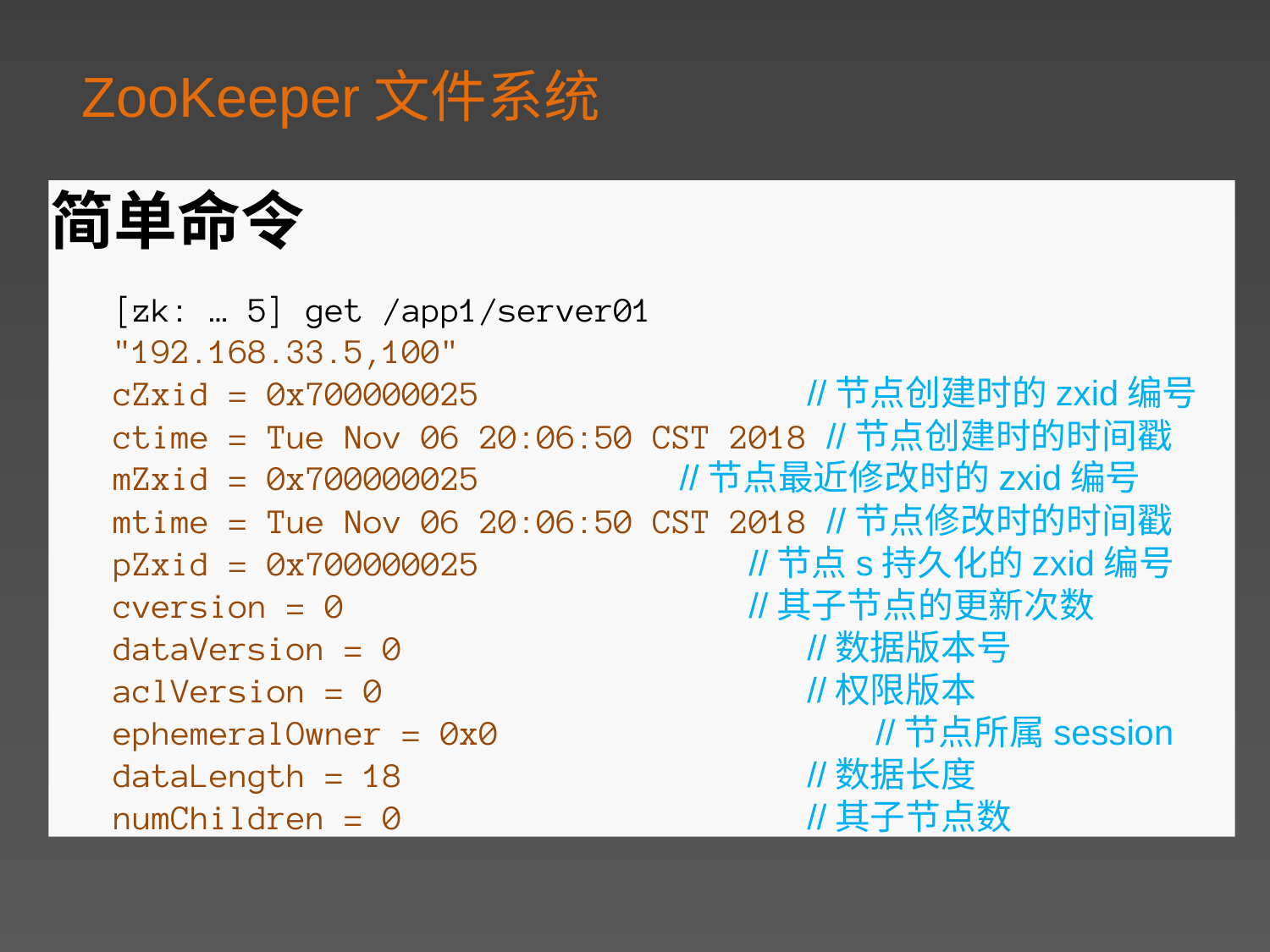

ZooKeeper文件系统
简单命令
[zk: … 5] get /app1/server01
"192.168.33.5,100"
cZxid = 0x700000025                 //节点创建时的zxid编号
ctime = Tue Nov 06 20:06:50 CST 2018 //节点创建时的时间戳
mZxid = 0x700000025		   //节点最近修改时的zxid编号
mtime = Tue Nov 06 20:06:50 CST 2018 //节点修改时的时间戳
pZxid = 0x700000025			//节点s持久化的zxid编号
cversion = 0				//其子节点的更新次数
dataVersion = 0                     //数据版本号
aclVersion = 0                      //权限版本
ephemeralOwner = 0x0			//节点所属session
dataLength = 18                     //数据长度
numChildren = 0                     //其子节点数